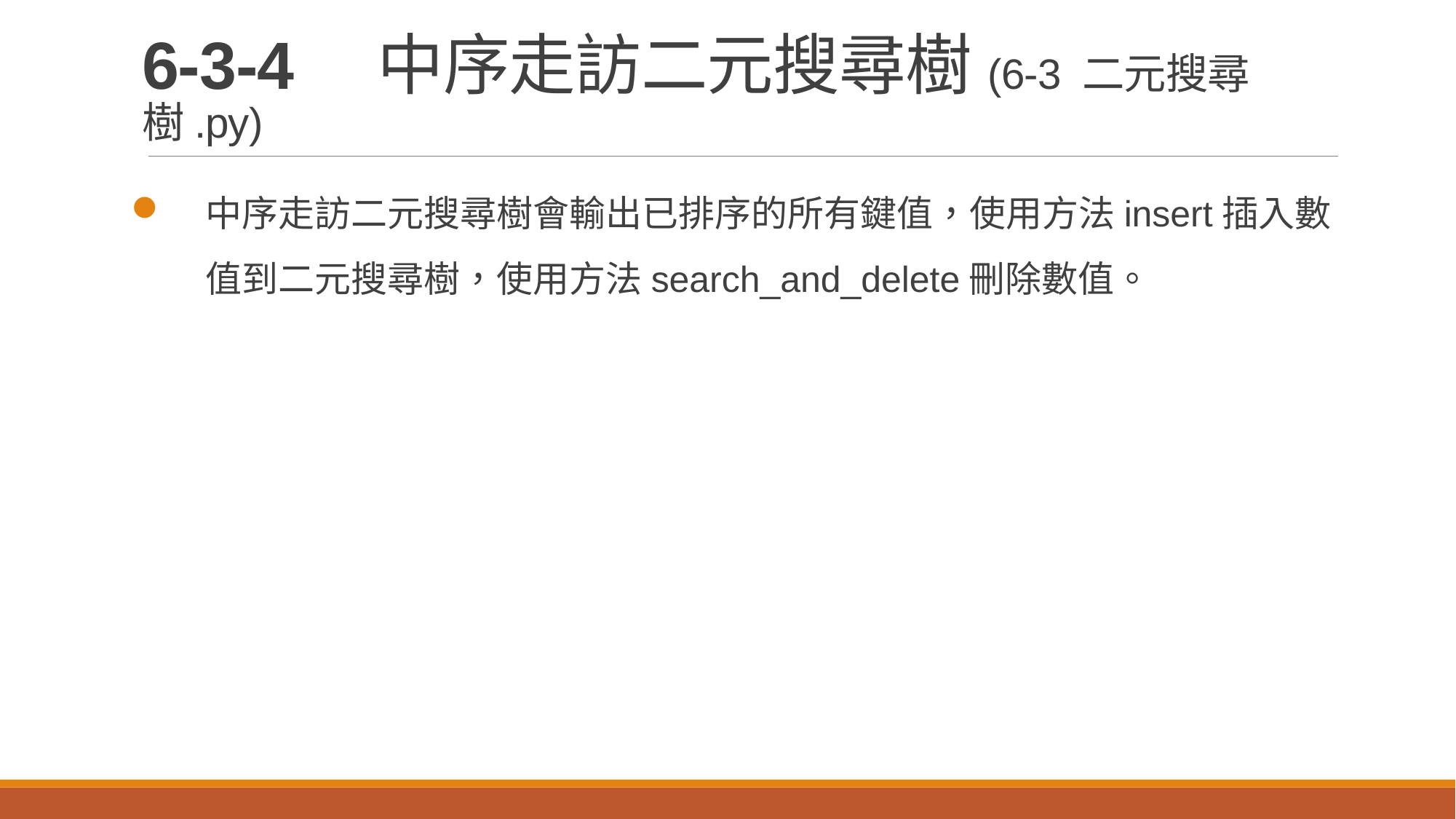

# 6-3-4　中序走訪二元搜尋樹(6-3 二元搜尋樹.py)
中序走訪二元搜尋樹會輸出已排序的所有鍵值，使用方法insert插入數值到二元搜尋樹，使用方法search_and_delete刪除數值。